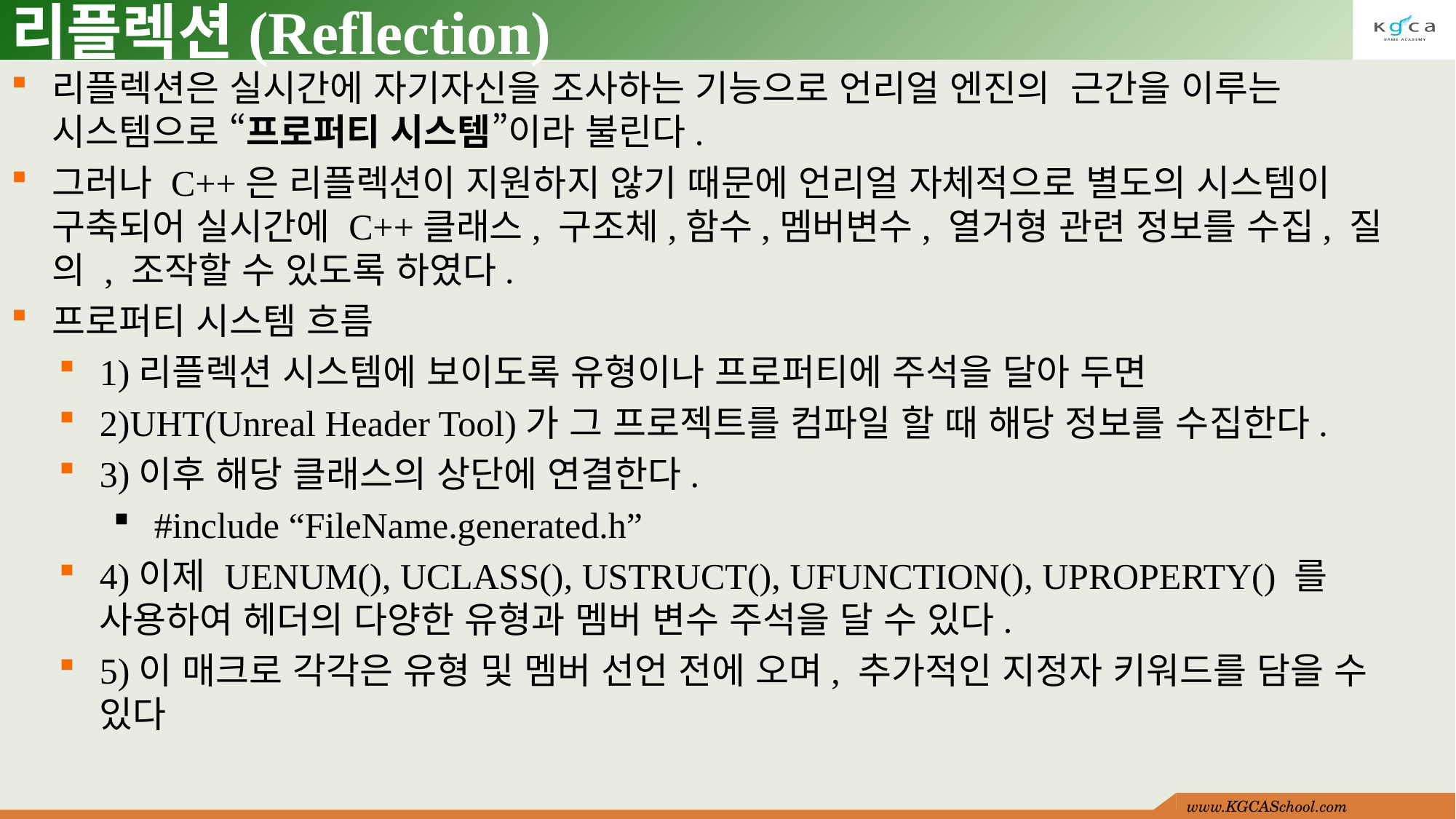

# 리플렉션(Reflection)
리플렉션은 실시간에 자기자신을 조사하는 기능으로 언리얼 엔진의  근간을 이루는 시스템으로 “프로퍼티 시스템”이라 불린다.
그러나 C++은 리플렉션이 지원하지 않기 때문에 언리얼 자체적으로 별도의 시스템이 구축되어 실시간에 C++클래스, 구조체,함수,멤버변수, 열거형 관련 정보를 수집, 질의 , 조작할 수 있도록 하였다.
프로퍼티 시스템 흐름
1)리플렉션 시스템에 보이도록 유형이나 프로퍼티에 주석을 달아 두면
2)UHT(Unreal Header Tool)가 그 프로젝트를 컴파일 할 때 해당 정보를 수집한다.
3)이후 해당 클래스의 상단에 연결한다.
#include “FileName.generated.h”
4)이제 UENUM(), UCLASS(), USTRUCT(), UFUNCTION(), UPROPERTY() 를 사용하여 헤더의 다양한 유형과 멤버 변수 주석을 달 수 있다.
5)이 매크로 각각은 유형 및 멤버 선언 전에 오며, 추가적인 지정자 키워드를 담을 수 있다